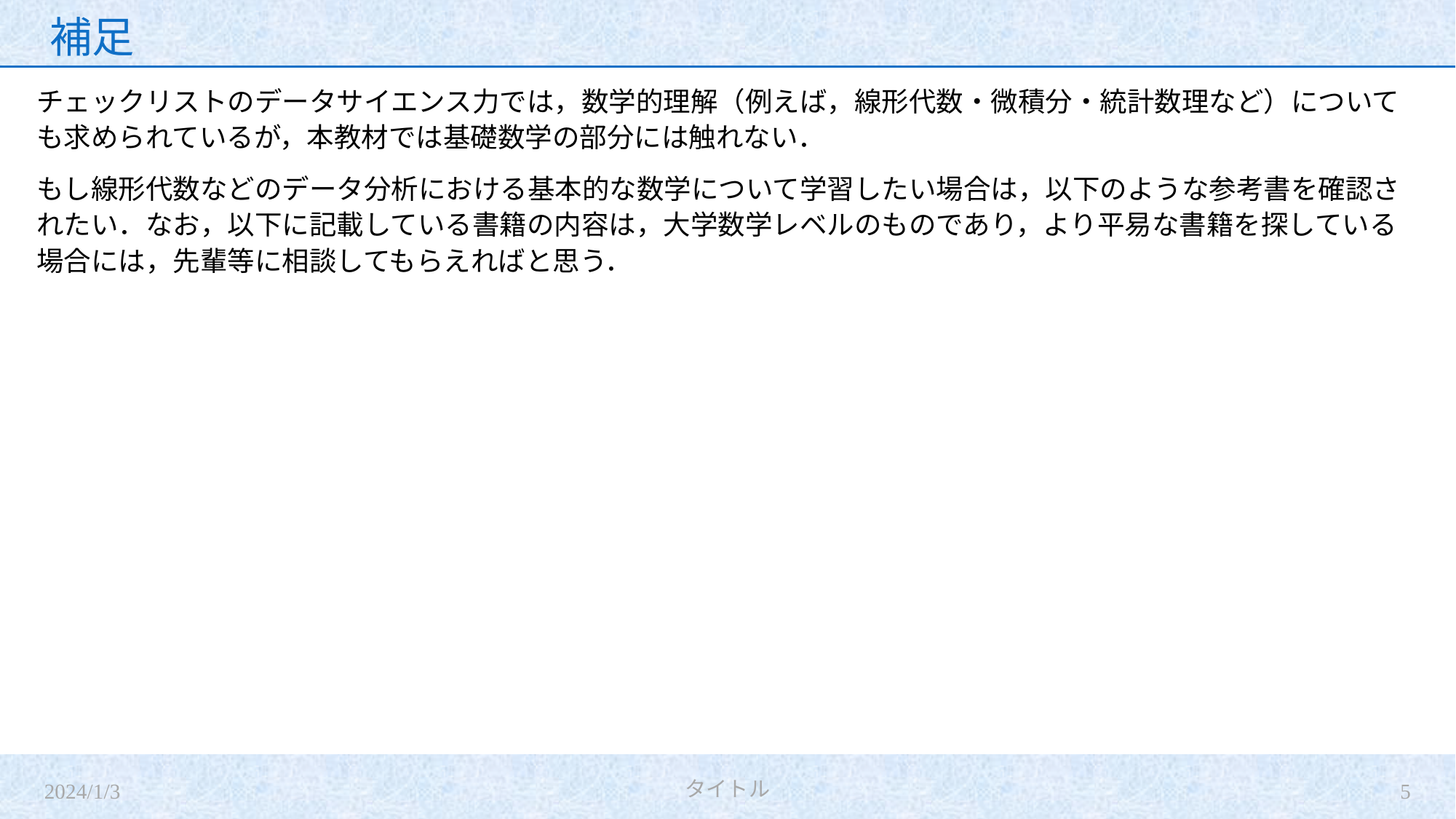

# 補足
チェックリストのデータサイエンス力では，数学的理解（例えば，線形代数・微積分・統計数理など）についても求められているが，本教材では基礎数学の部分には触れない．
もし線形代数などのデータ分析における基本的な数学について学習したい場合は，以下のような参考書を確認されたい．なお，以下に記載している書籍の内容は，大学数学レベルのものであり，より平易な書籍を探している場合には，先輩等に相談してもらえればと思う．
2024/1/3
5
タイトル